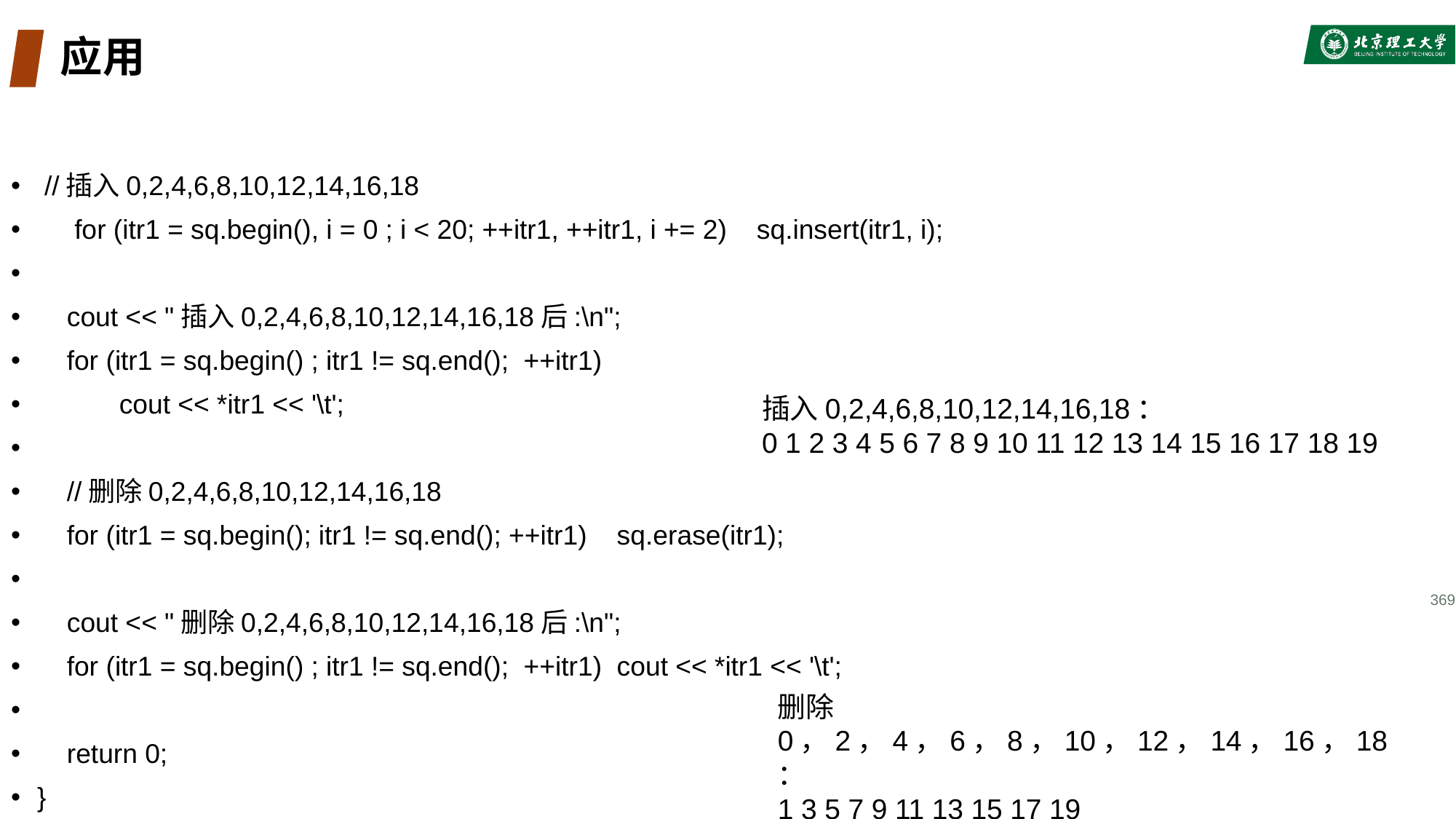

# 应用
 //插入0,2,4,6,8,10,12,14,16,18
     for (itr1 = sq.begin(), i = 0 ; i < 20; ++itr1, ++itr1, i += 2)    sq.insert(itr1, i);

    cout << "插入0,2,4,6,8,10,12,14,16,18后:\n";
    for (itr1 = sq.begin() ; itr1 != sq.end();  ++itr1)
           cout << *itr1 << '\t';

    //删除0,2,4,6,8,10,12,14,16,18
    for (itr1 = sq.begin(); itr1 != sq.end(); ++itr1)    sq.erase(itr1);

    cout << "删除0,2,4,6,8,10,12,14,16,18后:\n";
    for (itr1 = sq.begin() ; itr1 != sq.end();  ++itr1)  cout << *itr1 << '\t';

    return 0;
}
插入0,2,4,6,8,10,12,14,16,18：
0 1 2 3 4 5 6 7 8 9 10 11 12 13 14 15 16 17 18 19
369
删除0，2，4，6，8，10，12，14，16，18：
1 3 5 7 9 11 13 15 17 19